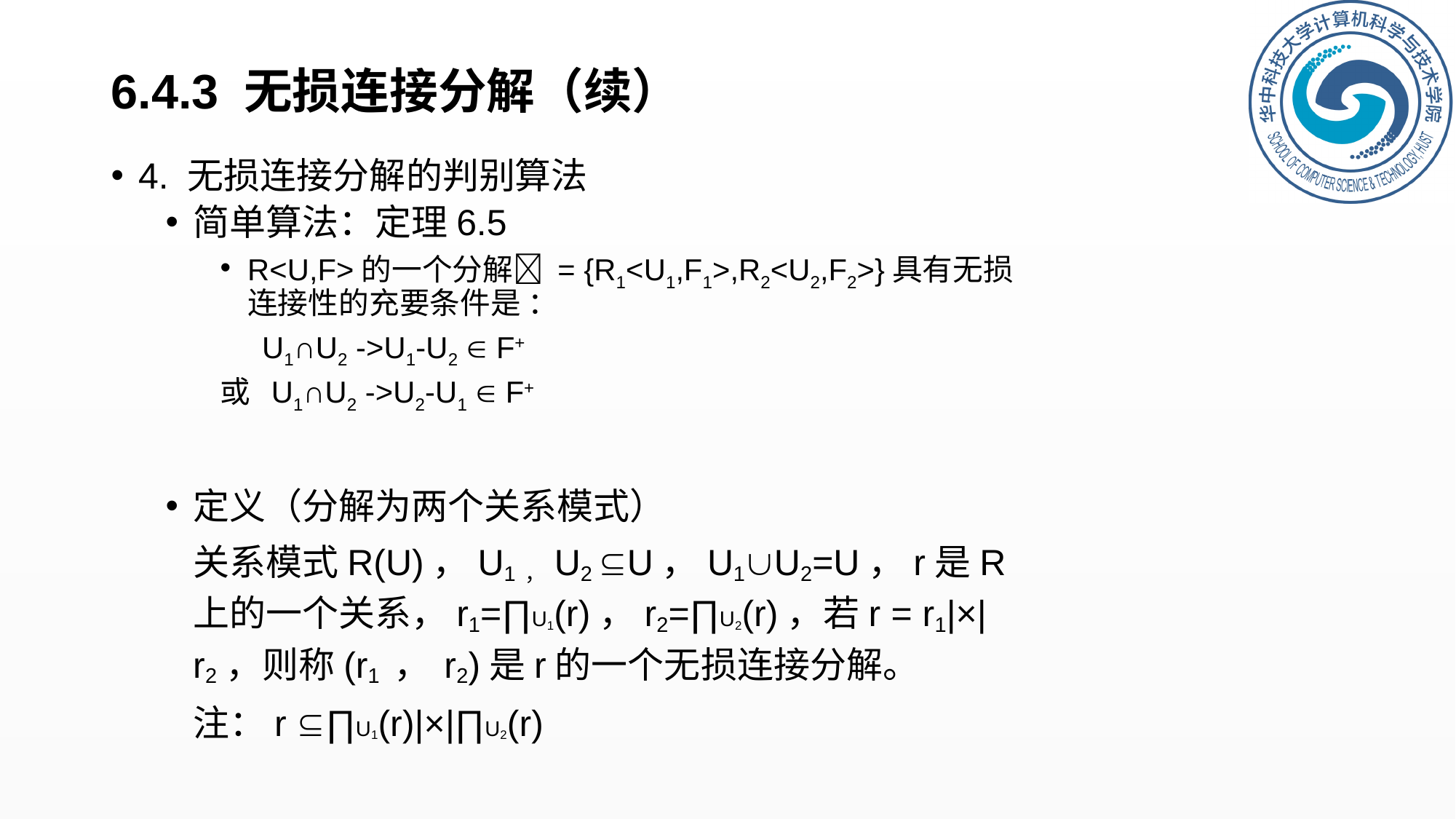

# 6.4.3 无损连接分解（续）
4. 无损连接分解的判别算法
简单算法：定理6.5
R<U,F>的一个分解ρ = {R1<U1,F1>,R2<U2,F2>}具有无损连接性的充要条件是 ：
     U1∩U2 ->U1-U2 ∈ F+
或  U1∩U2 ->U2-U1 ∈ F+

定义（分解为两个关系模式）
	关系模式R(U)，U1，U2 ⊆U，U1∪U2=U，r是R上的一个关系，r1=∏U1(r)，r2=∏U2(r)，若r = r1|×| r2，则称(r1 ， r2)是r的一个无损连接分解。
	注：r ⊆∏U1(r)|×|∏U2(r)